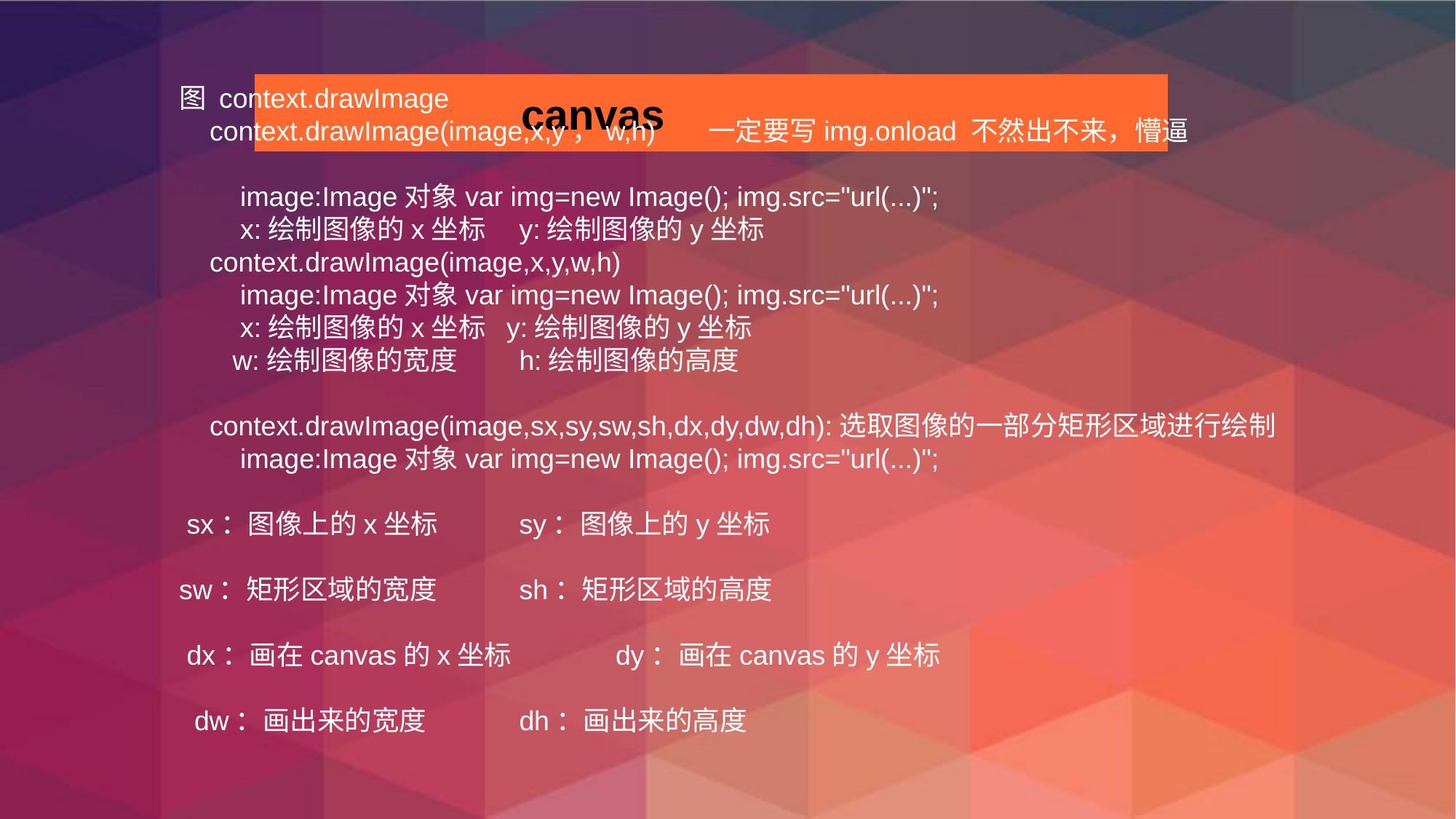

canvas
图 context.drawImage
    context.drawImage(image,x,y，w,h)      一定要写img.onload 不然出不来，懵逼

        image:Image对象var img=new Image(); img.src="url(...)";
        x:绘制图像的x坐标	 y:绘制图像的y坐标
    context.drawImage(image,x,y,w,h)
        image:Image对象var img=new Image(); img.src="url(...)";
        x:绘制图像的x坐标	y:绘制图像的y坐标
       w:绘制图像的宽度	 h:绘制图像的高度

    context.drawImage(image,sx,sy,sw,sh,dx,dy,dw,dh):选取图像的一部分矩形区域进行绘制
        image:Image对象var img=new Image(); img.src="url(...)";

 sx：图像上的x坐标 	 sy：图像上的y坐标

sw：矩形区域的宽度	 sh：矩形区域的高度

 dx：画在canvas的x坐标	dy：画在canvas的y坐标

  dw：画出来的宽度	 dh：画出来的高度